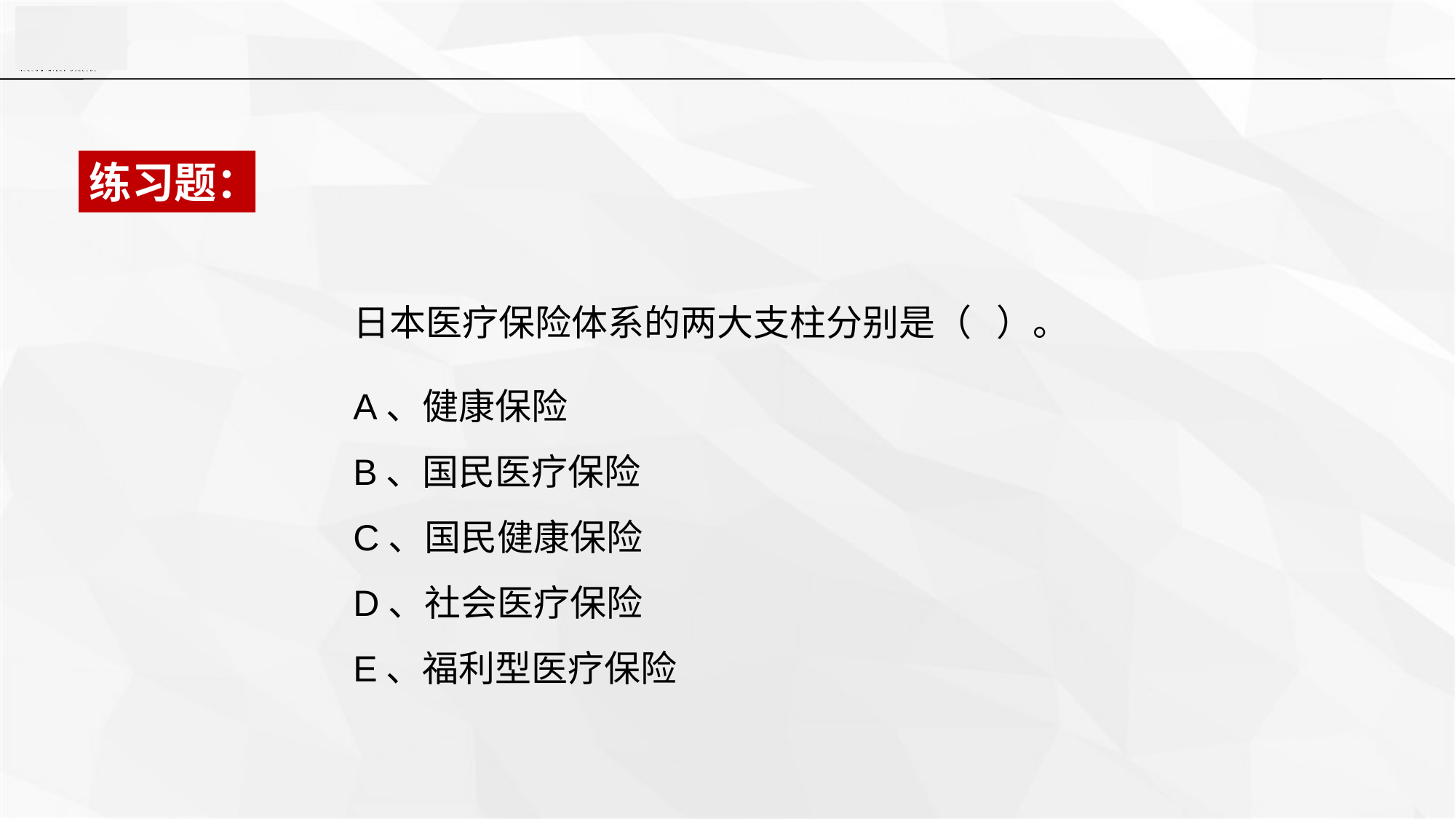

练习题：
日本医疗保险体系的两大支柱分别是（   ）。
A、健康保险
B、国民医疗保险
C、国民健康保险
D、社会医疗保险
E、福利型医疗保险